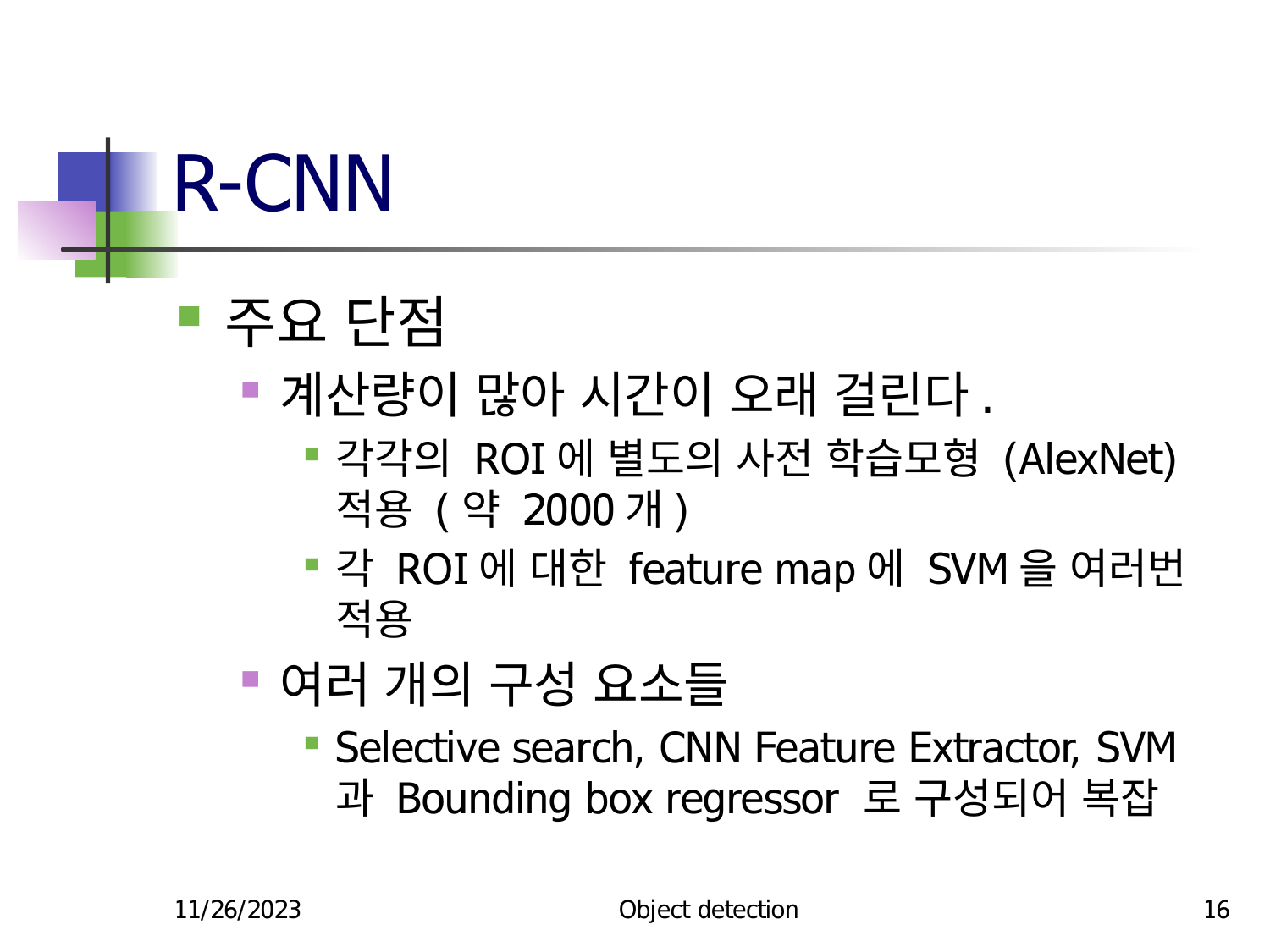

# R-CNN
주요 단점
계산량이 많아 시간이 오래 걸린다.
각각의 ROI에 별도의 사전 학습모형 (AlexNet) 적용 (약 2000개)
각 ROI에 대한 feature map에 SVM을 여러번 적용
여러 개의 구성 요소들
Selective search, CNN Feature Extractor, SVM 과 Bounding box regressor 로 구성되어 복잡
11/26/2023
Object detection
16